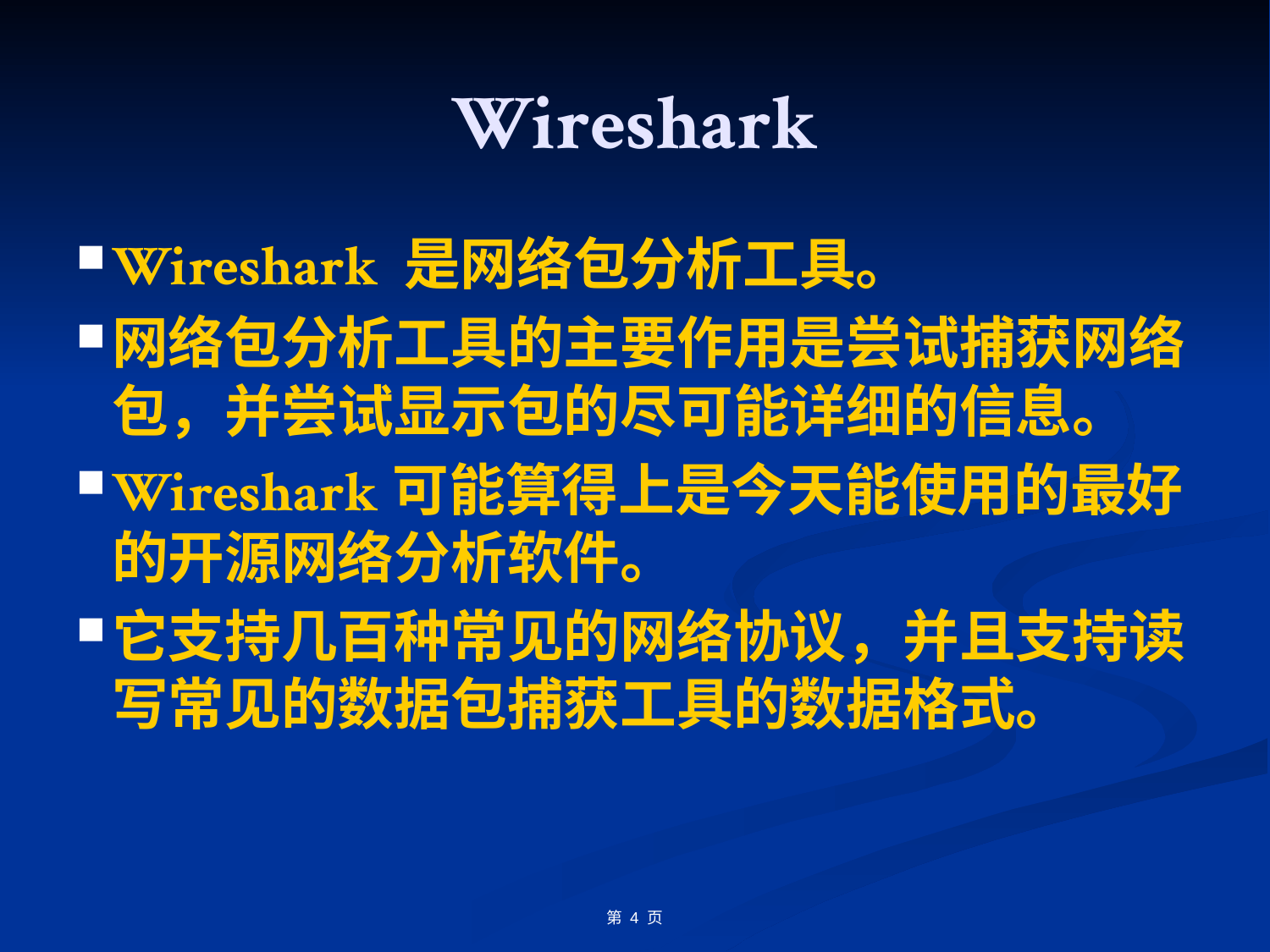

# Wireshark
Wireshark 是网络包分析工具。
网络包分析工具的主要作用是尝试捕获网络包，并尝试显示包的尽可能详细的信息。
Wireshark可能算得上是今天能使用的最好的开源网络分析软件。
它支持几百种常见的网络协议，并且支持读写常见的数据包捕获工具的数据格式。

第 4 页